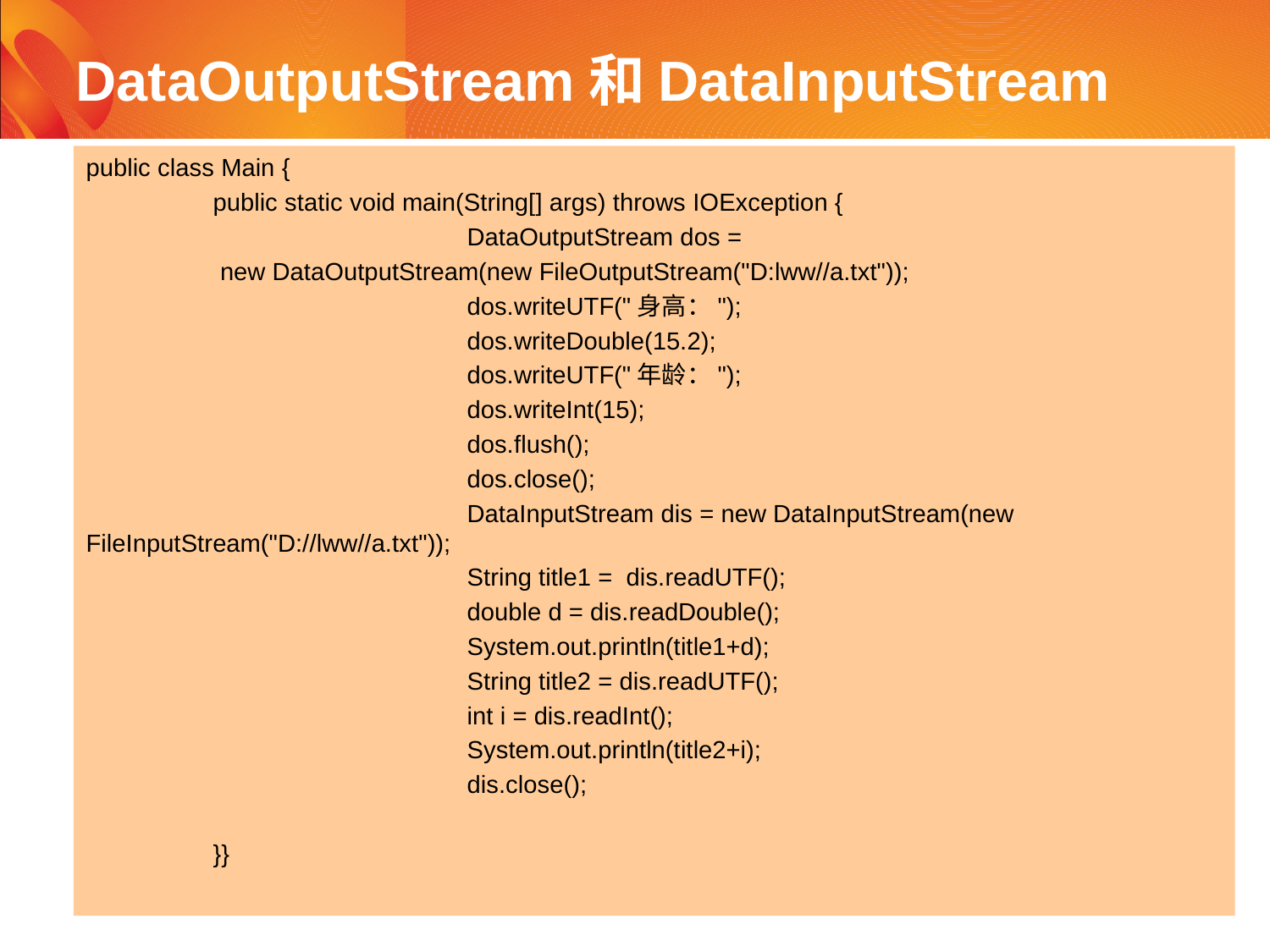

# DataOutputStream和DataInputStream
public class Main {
 	public static void main(String[] args) throws IOException {
			DataOutputStream dos =
	 new DataOutputStream(new FileOutputStream("D:lww//a.txt"));
			dos.writeUTF("身高：");
			dos.writeDouble(15.2);
			dos.writeUTF("年龄：");
			dos.writeInt(15);
			dos.flush();
			dos.close();
			DataInputStream dis = new DataInputStream(new FileInputStream("D://lww//a.txt"));
			String title1 =  dis.readUTF();
			double d = dis.readDouble();
			System.out.println(title1+d);
			String title2 = dis.readUTF();
			int i = dis.readInt();
			System.out.println(title2+i);
			dis.close();

	}}

使用DataInputStream和DataOutputStream向文件中写入基本数据类型数据，并再读取出来？